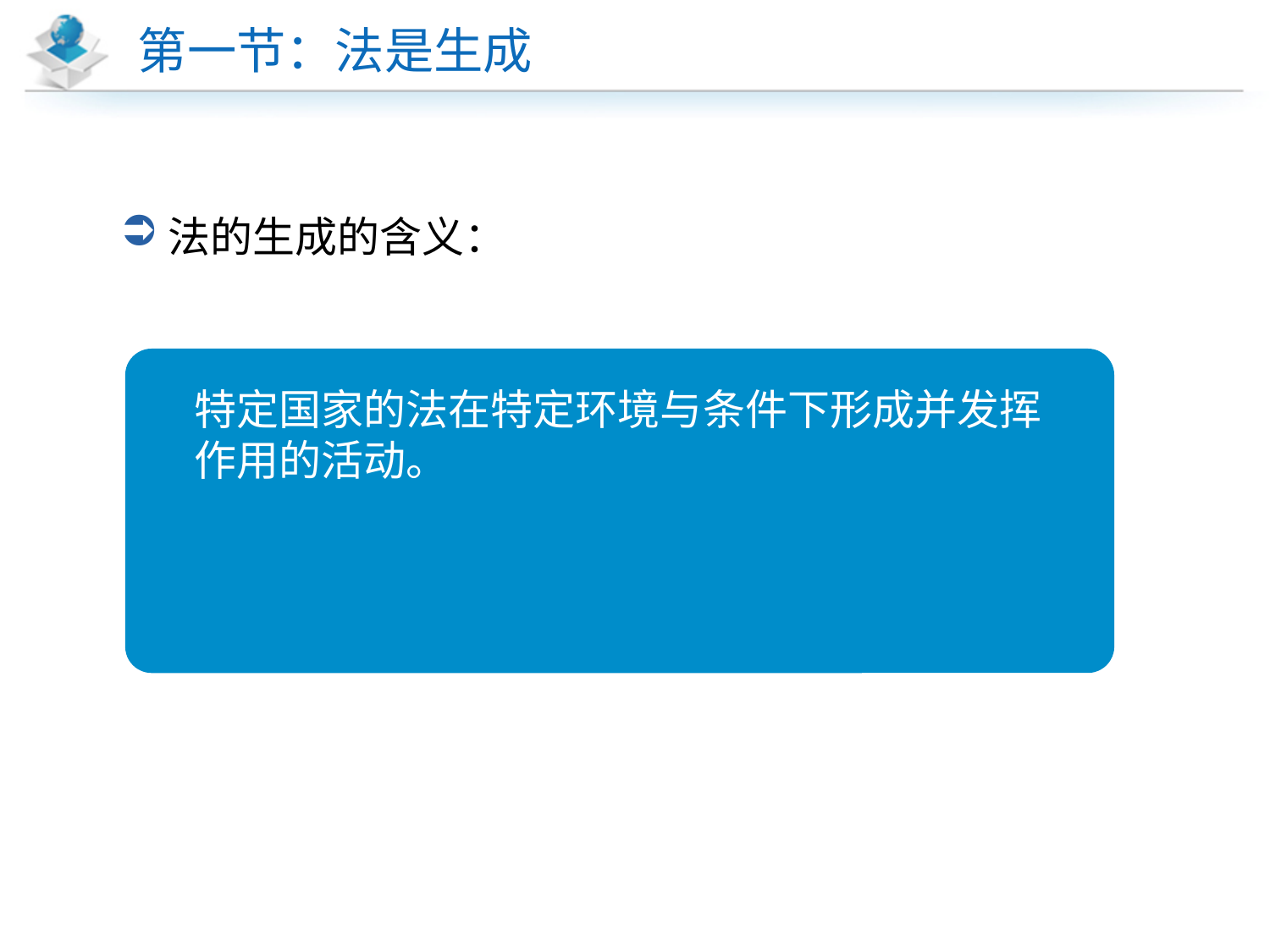

# 第一节：法是生成
法的生成的含义：

特定国家的法在特定环境与条件下形成并发挥作用的活动。